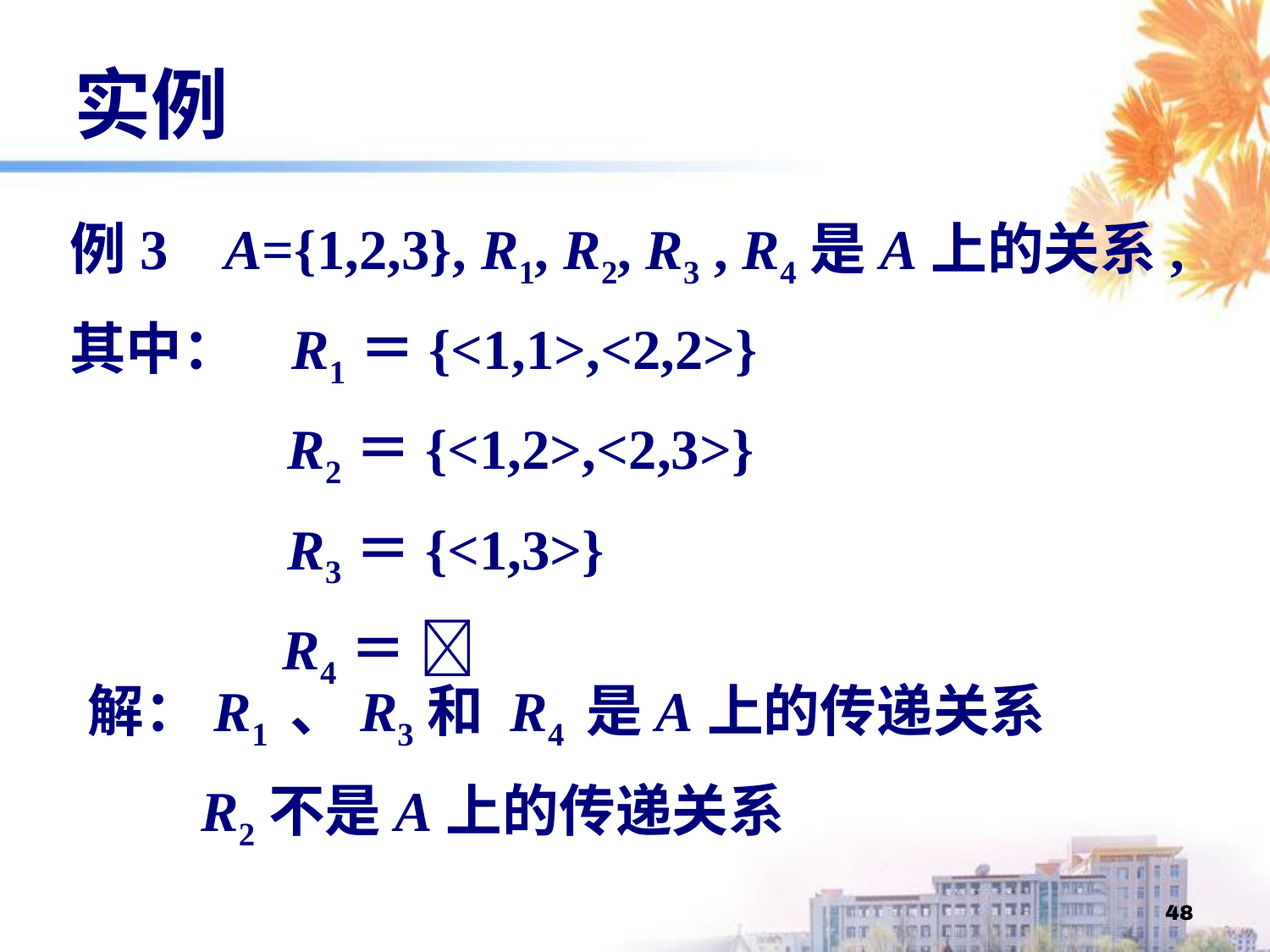

# 实例
例3    A={1,2,3}, R1, R2, R3 , R4是A上的关系,
其中：   R1＝{<1,1>,<2,2>}
            R2＝{<1,2>,<2,3>}
            R3＝{<1,3>}
               R4＝ ∅

解：R1 、R3和 R4 是A上的传递关系
        R2不是A上的传递关系
48